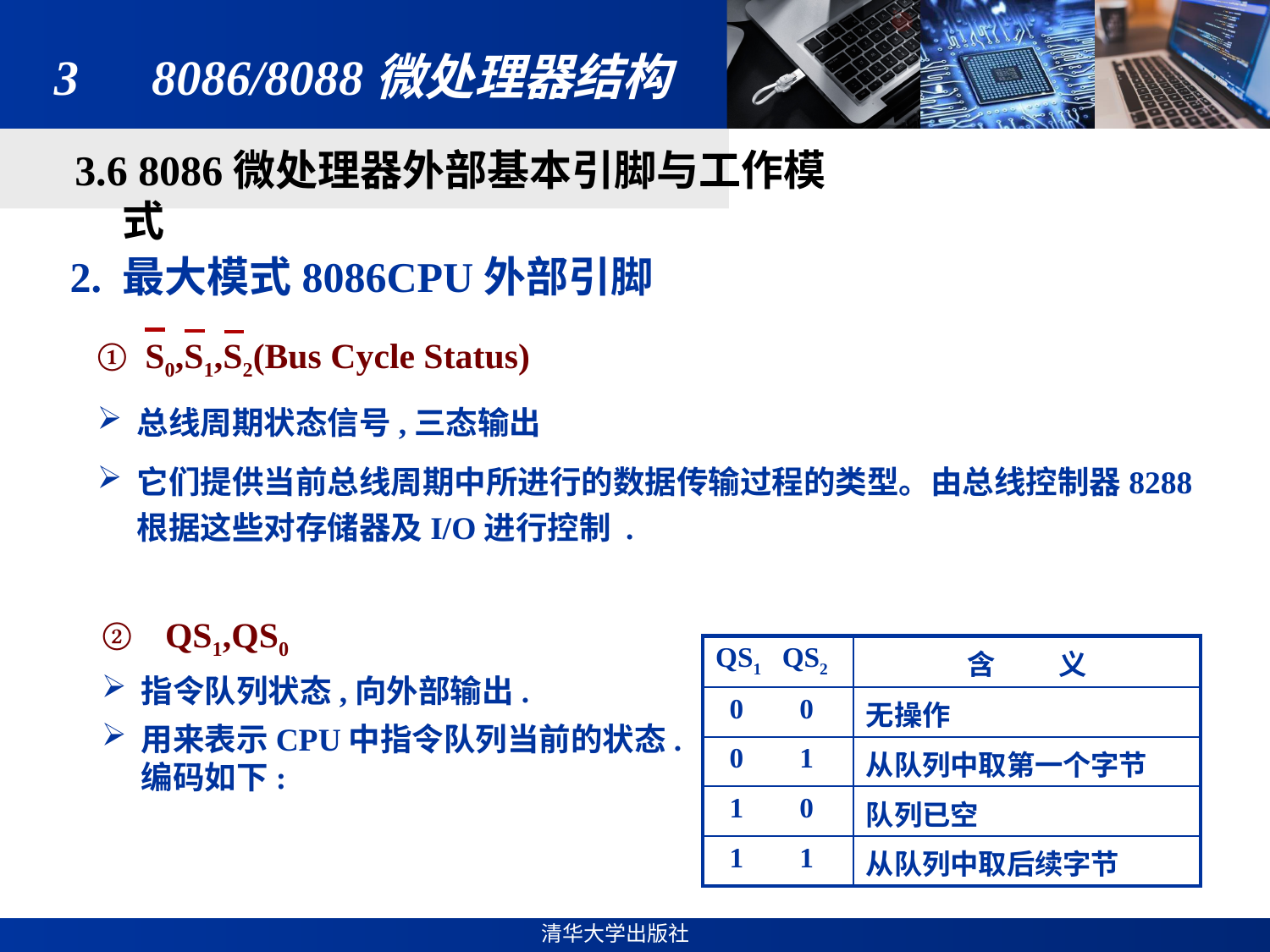

# 3　8086/8088微处理器结构
3.6 8086微处理器外部基本引脚与工作模式

2. 最大模式8086CPU外部引脚
S0,S1,S2(Bus Cycle Status)
总线周期状态信号,三态输出
它们提供当前总线周期中所进行的数据传输过程的类型。由总线控制器8288根据这些对存储器及I/O进行控制 .
QS1,QS0
指令队列状态,向外部输出.
用来表示CPU中指令队列当前的状态.编码如下:
| QS1 QS2 | 含 义 |
| --- | --- |
| 0 0 | 无操作 |
| 0 1 | 从队列中取第一个字节 |
| 1 0 | 队列已空 |
| 1 1 | 从队列中取后续字节 |